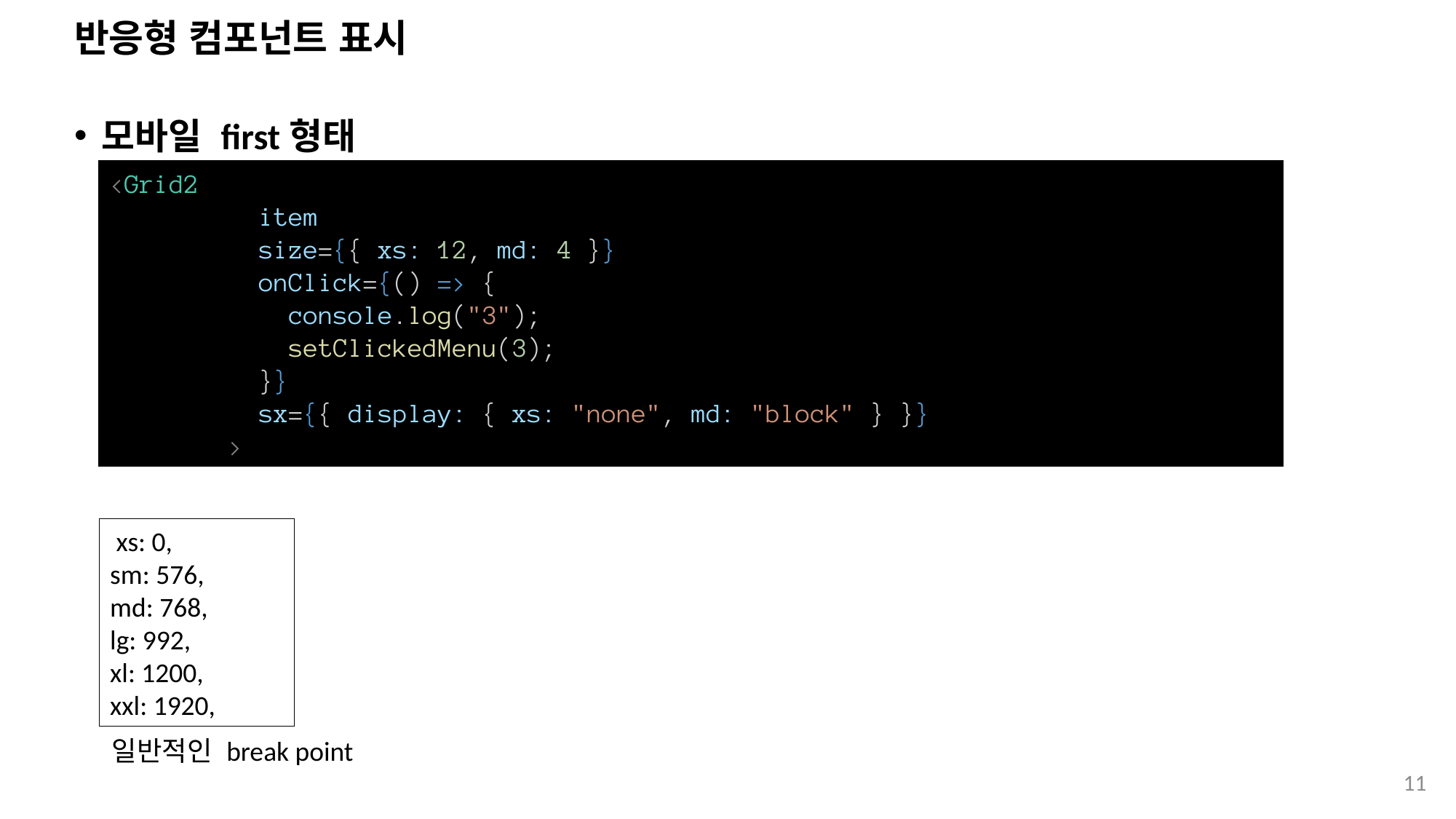

# 반응형 컴포넌트 표시
모바일 first형태
<Grid2
          item
          size={{ xs: 12, md: 4 }}
          onClick={() => {
            console.log("3");
            setClickedMenu(3);
          }}
          sx={{ display: { xs: "none", md: "block" } }}
        >
 xs: 0,
sm: 576,
md: 768,
lg: 992,
xl: 1200,
xxl: 1920,
일반적인 break point
11